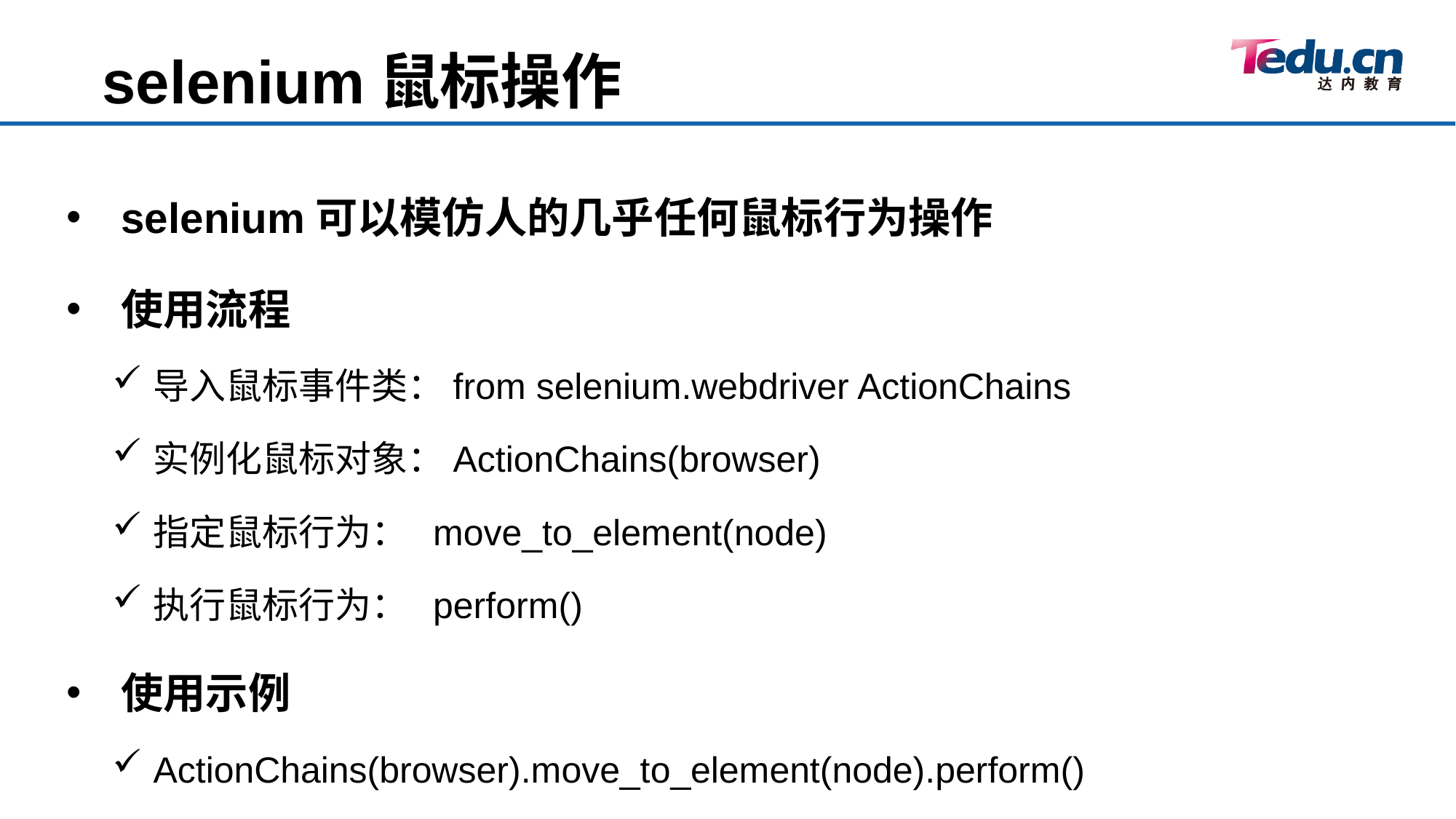

selenium鼠标操作
selenium可以模仿人的几乎任何鼠标行为操作
使用流程
导入鼠标事件类：from selenium.webdriver ActionChains
实例化鼠标对象：ActionChains(browser)
指定鼠标行为：  move_to_element(node)
执行鼠标行为：  perform()
使用示例
ActionChains(browser).move_to_element(node).perform()